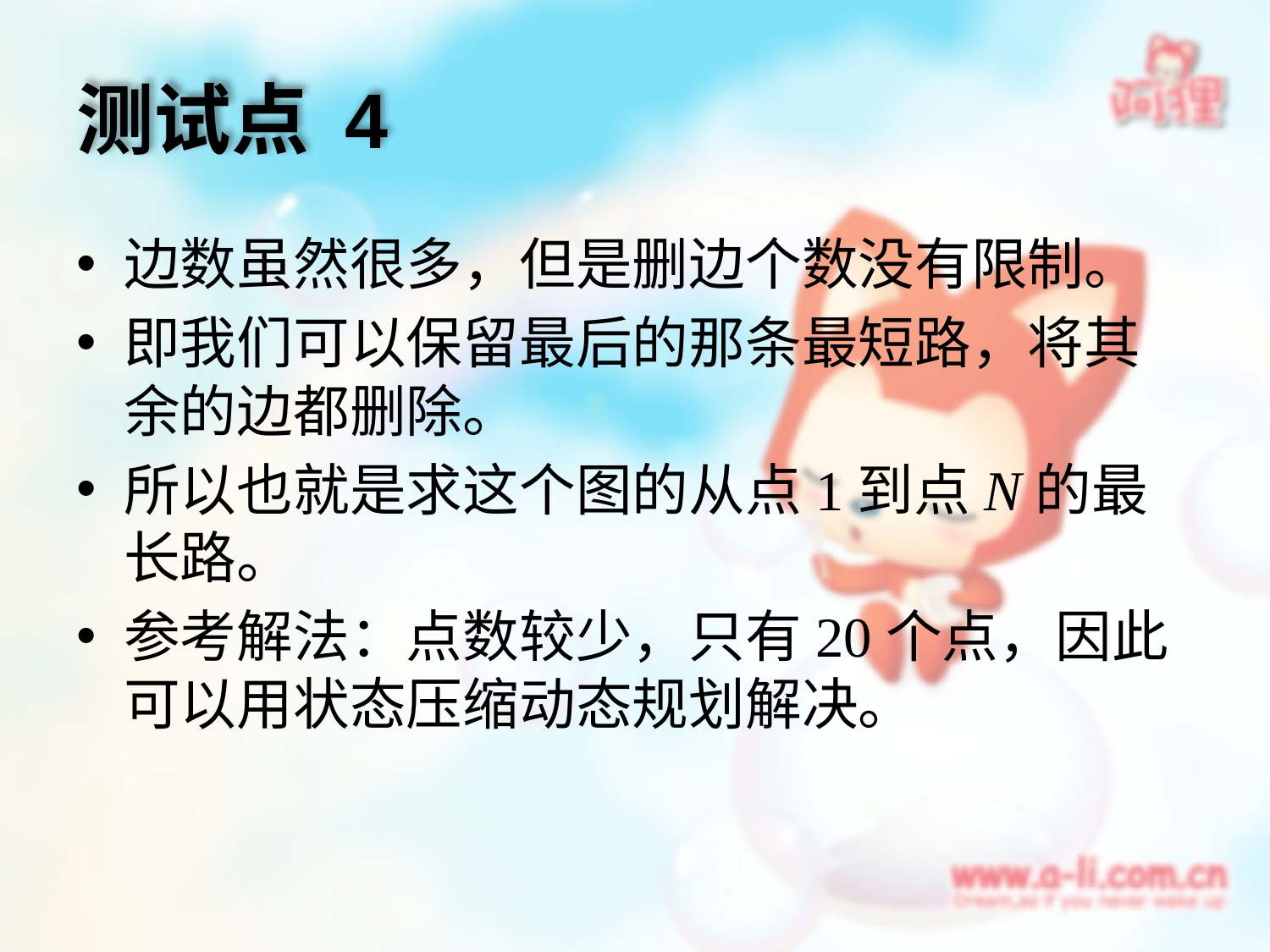

# 测试点 4
边数虽然很多，但是删边个数没有限制。
即我们可以保留最后的那条最短路，将其余的边都删除。
所以也就是求这个图的从点1到点N的最长路。
参考解法：点数较少，只有20个点，因此可以用状态压缩动态规划解决。